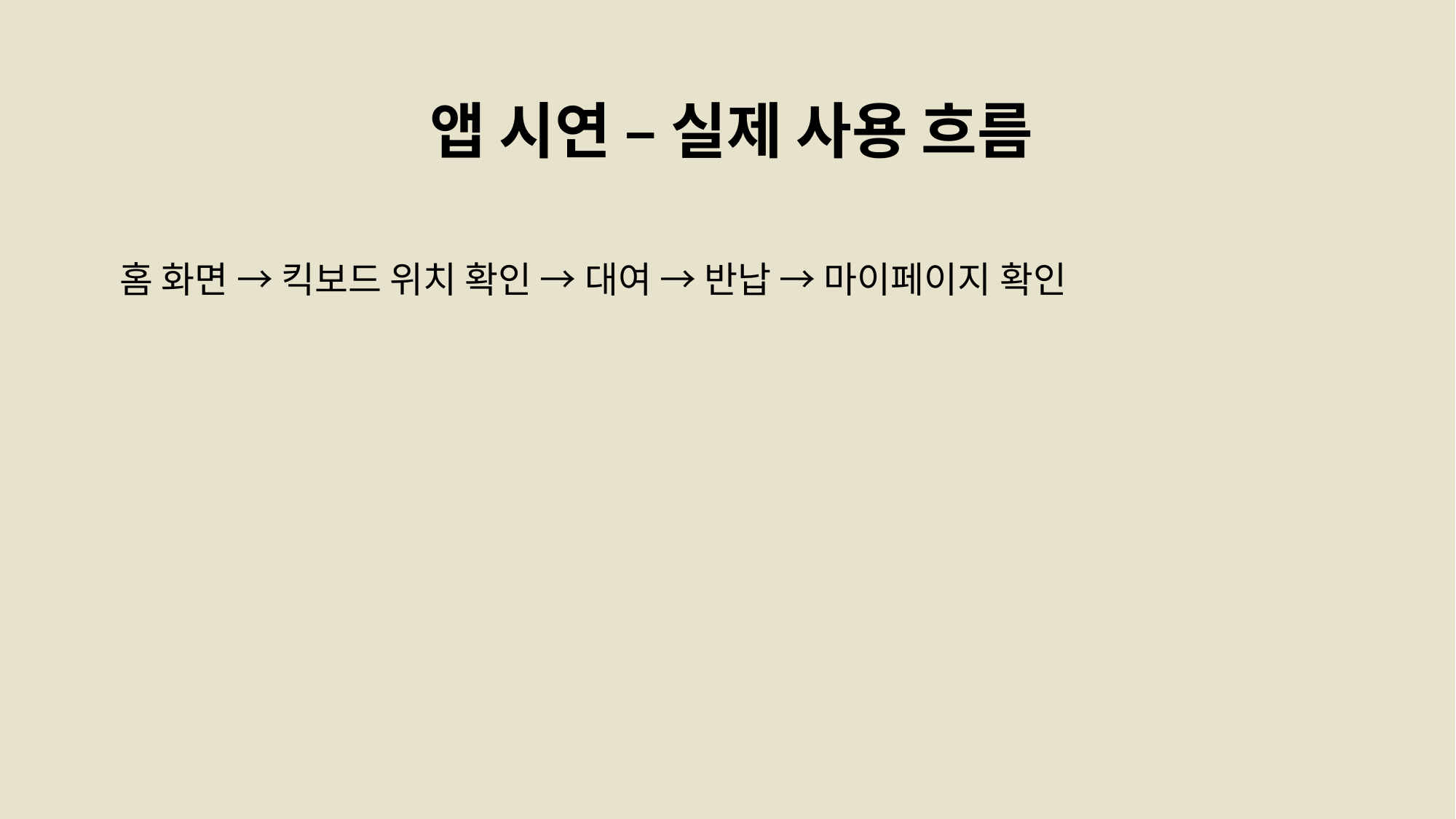

앱 시연 – 실제 사용 흐름

홈 화면 → 킥보드 위치 확인 → 대여 → 반납 → 마이페이지 확인